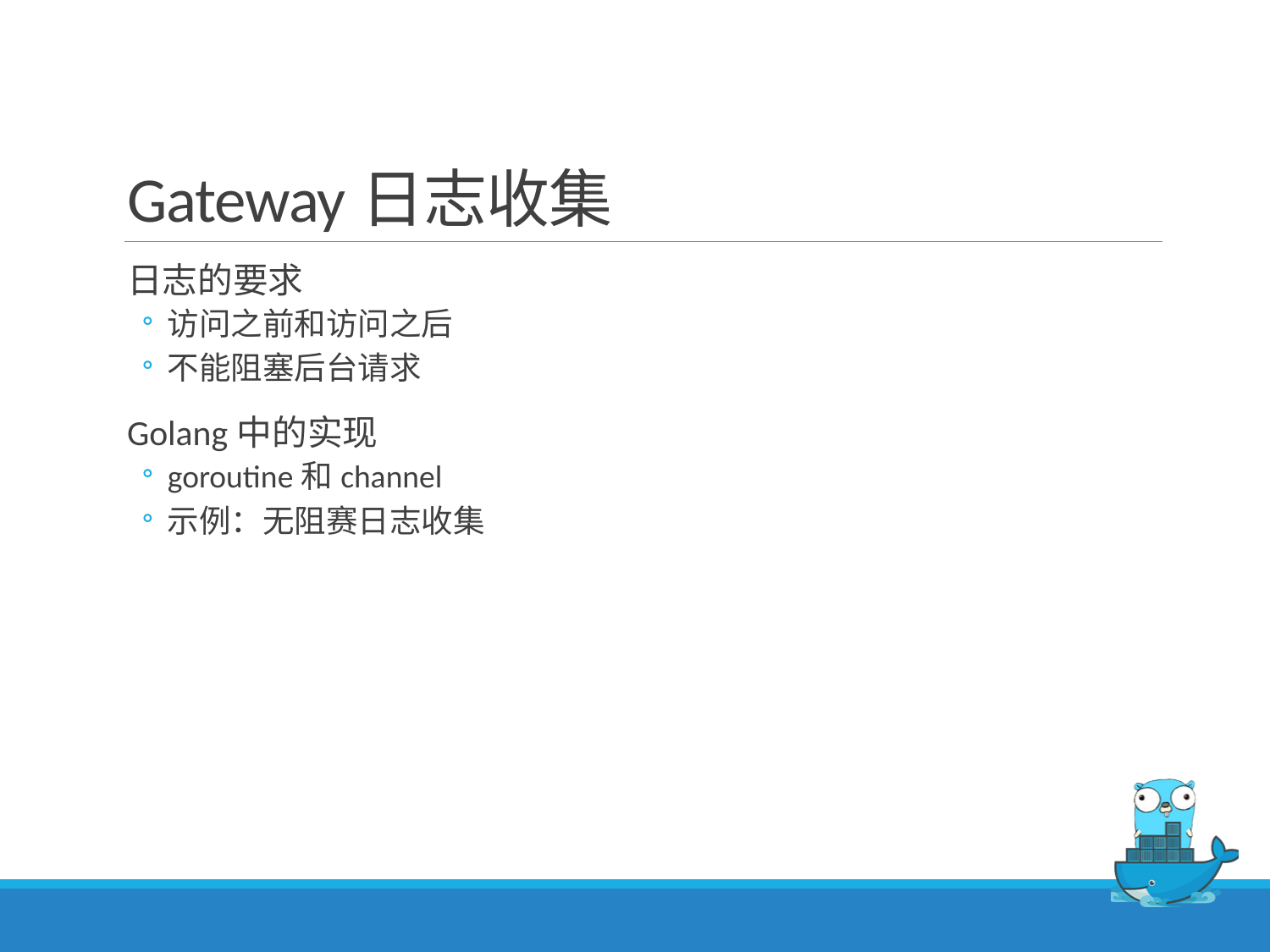

# Gateway日志收集
日志的要求
访问之前和访问之后
不能阻塞后台请求
Golang中的实现
goroutine和channel
示例：无阻赛日志收集